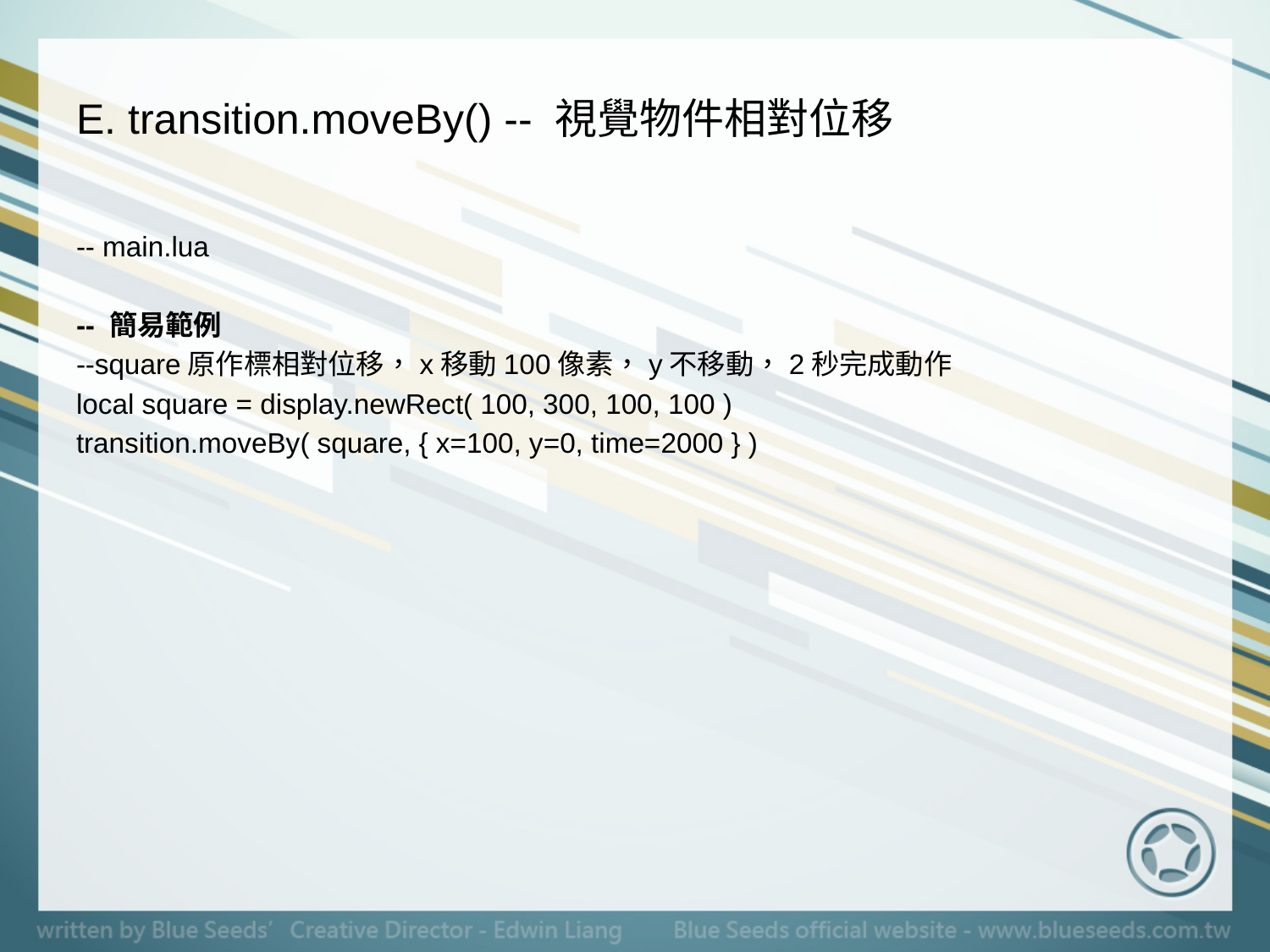

# E. transition.moveBy() -- 視覺物件相對位移
-- main.lua

-- 簡易範例
--square原作標相對位移，x移動100像素，y不移動，2秒完成動作
local square = display.newRect( 100, 300, 100, 100 )
transition.moveBy( square, { x=100, y=0, time=2000 } )